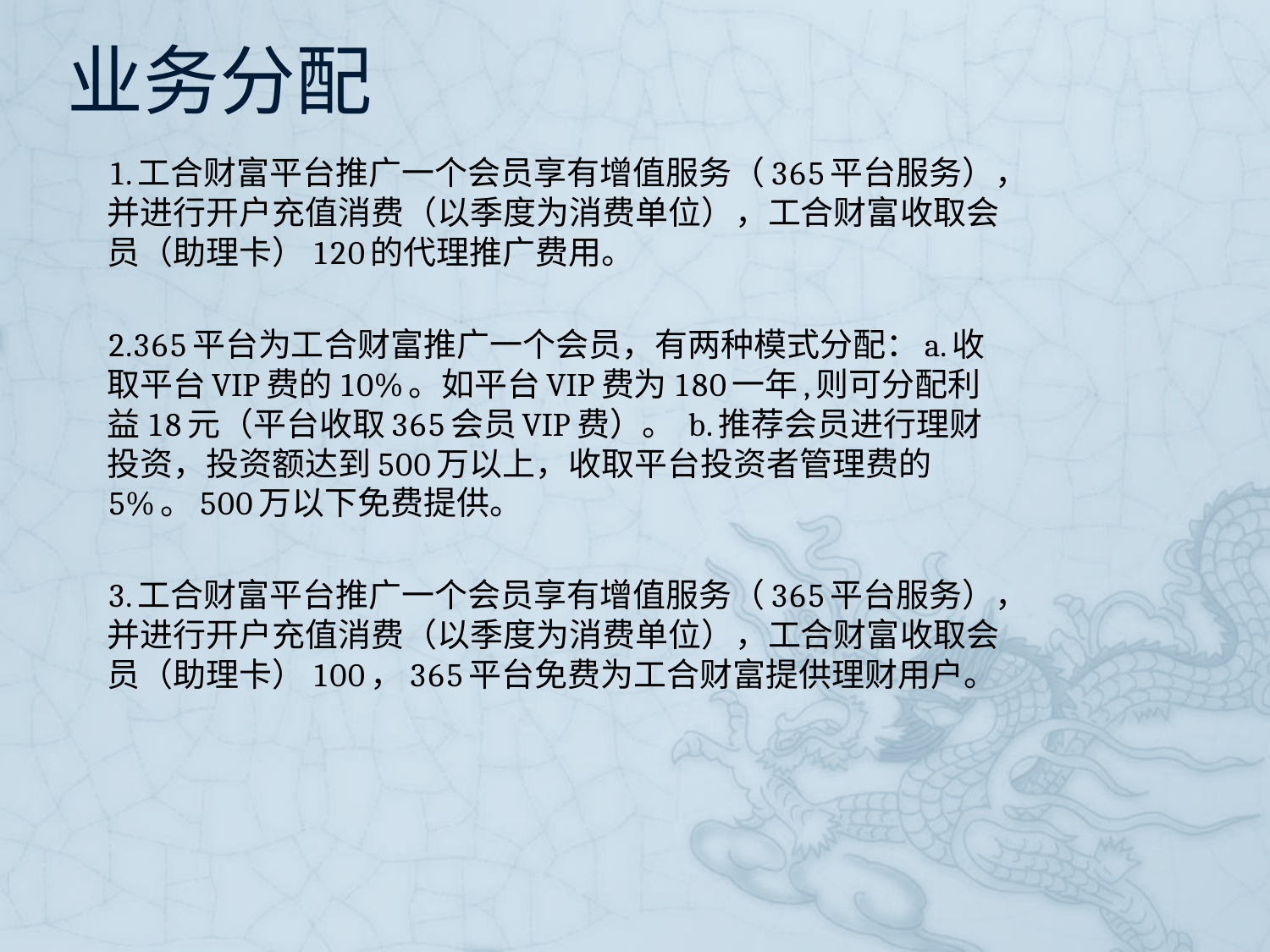

# 业务分配
1.工合财富平台推广一个会员享有增值服务（365平台服务），并进行开户充值消费（以季度为消费单位），工合财富收取会员（助理卡）120的代理推广费用。

2.365平台为工合财富推广一个会员，有两种模式分配：a.收取平台VIP费的10%。如平台VIP费为180一年,则可分配利益18元（平台收取365会员VIP费）。 b.推荐会员进行理财投资，投资额达到500万以上，收取平台投资者管理费的5%。500万以下免费提供。

3.工合财富平台推广一个会员享有增值服务（365平台服务），并进行开户充值消费（以季度为消费单位），工合财富收取会员（助理卡）100，365平台免费为工合财富提供理财用户。